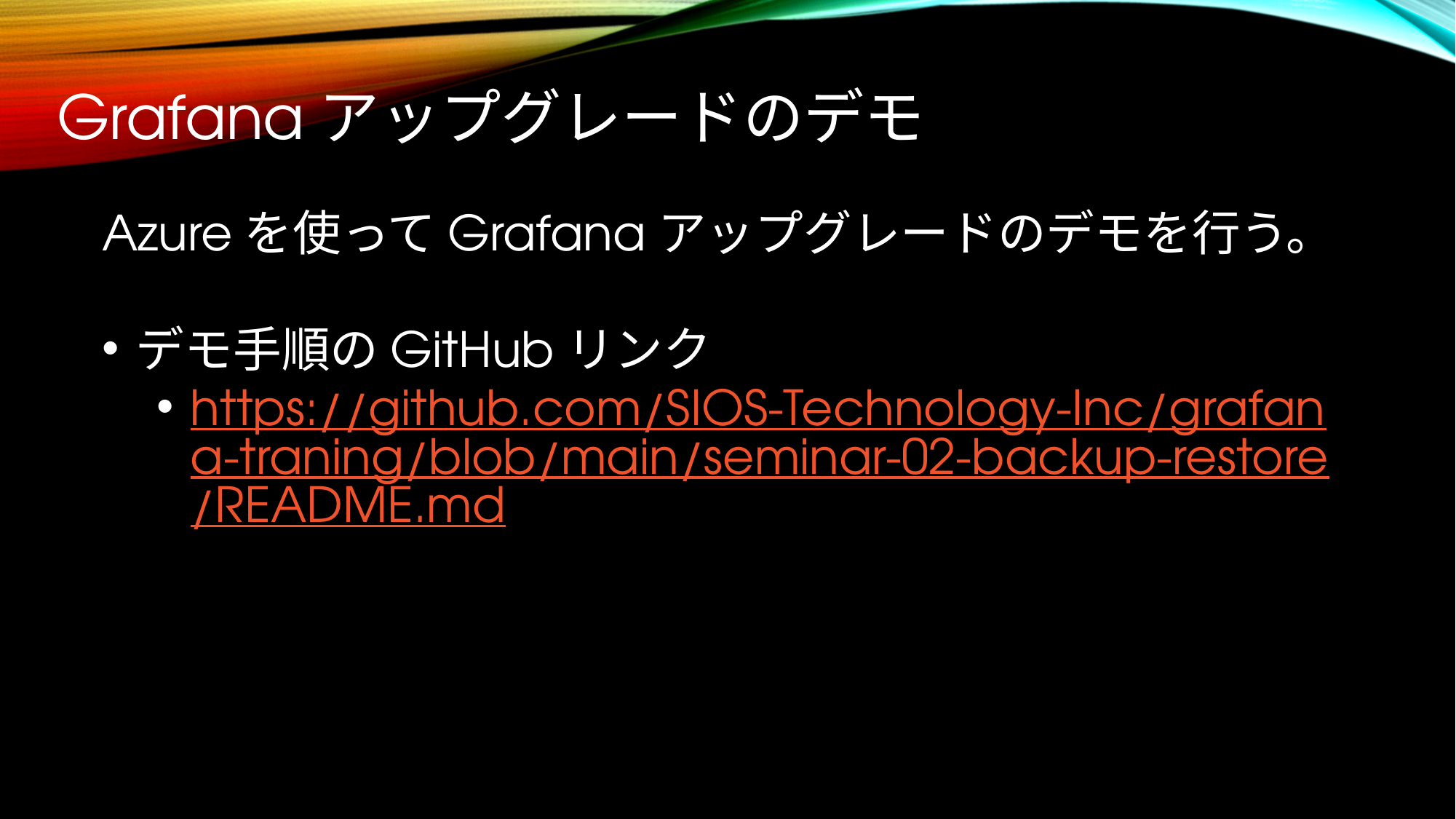

# Grafanaアップグレードのデモ
Azureを使ってGrafanaアップグレードのデモを行う。

デモ手順のGitHubリンク
https://github.com/SIOS-Technology-Inc/grafana-traning/blob/main/seminar-02-backup-restore/README.md